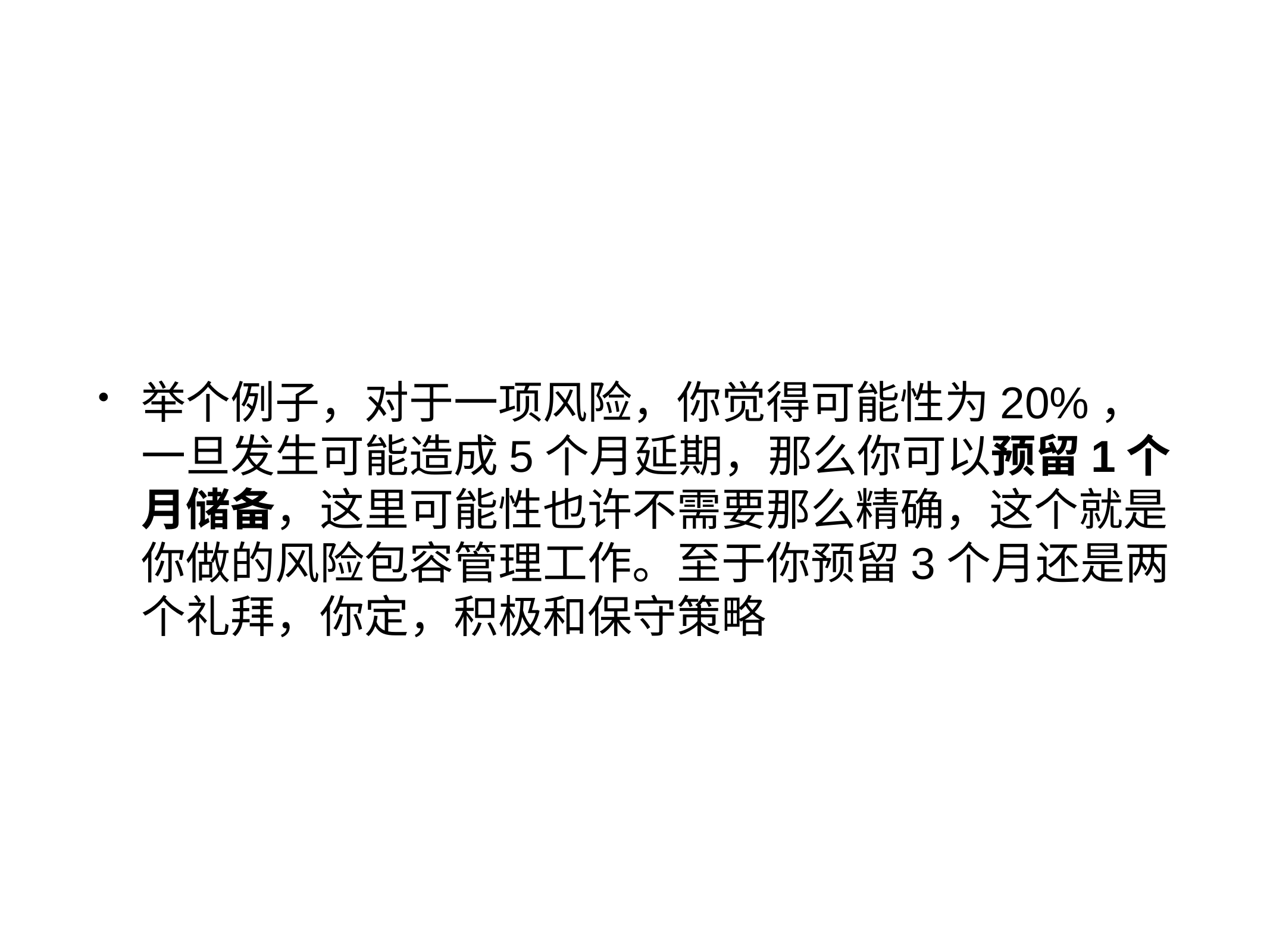

#
举个例子，对于一项风险，你觉得可能性为20%，一旦发生可能造成5个月延期，那么你可以预留1个月储备，这里可能性也许不需要那么精确，这个就是你做的风险包容管理工作。至于你预留3个月还是两个礼拜，你定，积极和保守策略